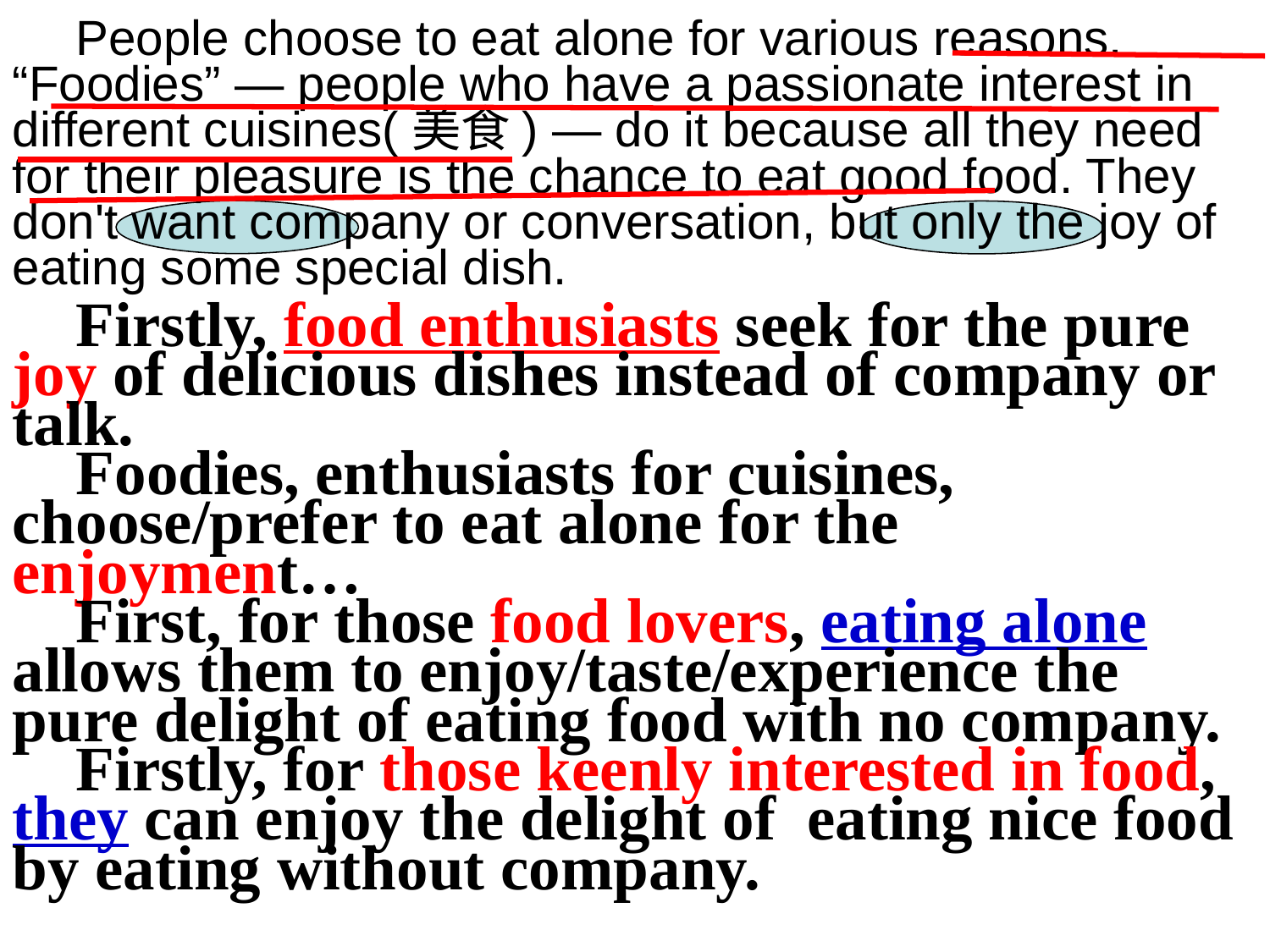

People choose to eat alone for various reasons. “Foodies” — people who have a passionate interest in different cuisines(美食) — do it because all they need for their pleasure is the chance to eat good food. They don't want company or conversation, but only the joy of eating some special dish.

Firstly, food enthusiasts seek for the pure joy of delicious dishes instead of company or talk.
Foodies, enthusiasts for cuisines, choose/prefer to eat alone for the enjoyment…
First, for those food lovers, eating alone  allows them to enjoy/taste/experience the pure delight of eating food with no company.
Firstly, for those keenly interested in food, they can enjoy the delight of  eating nice food  by eating without company.